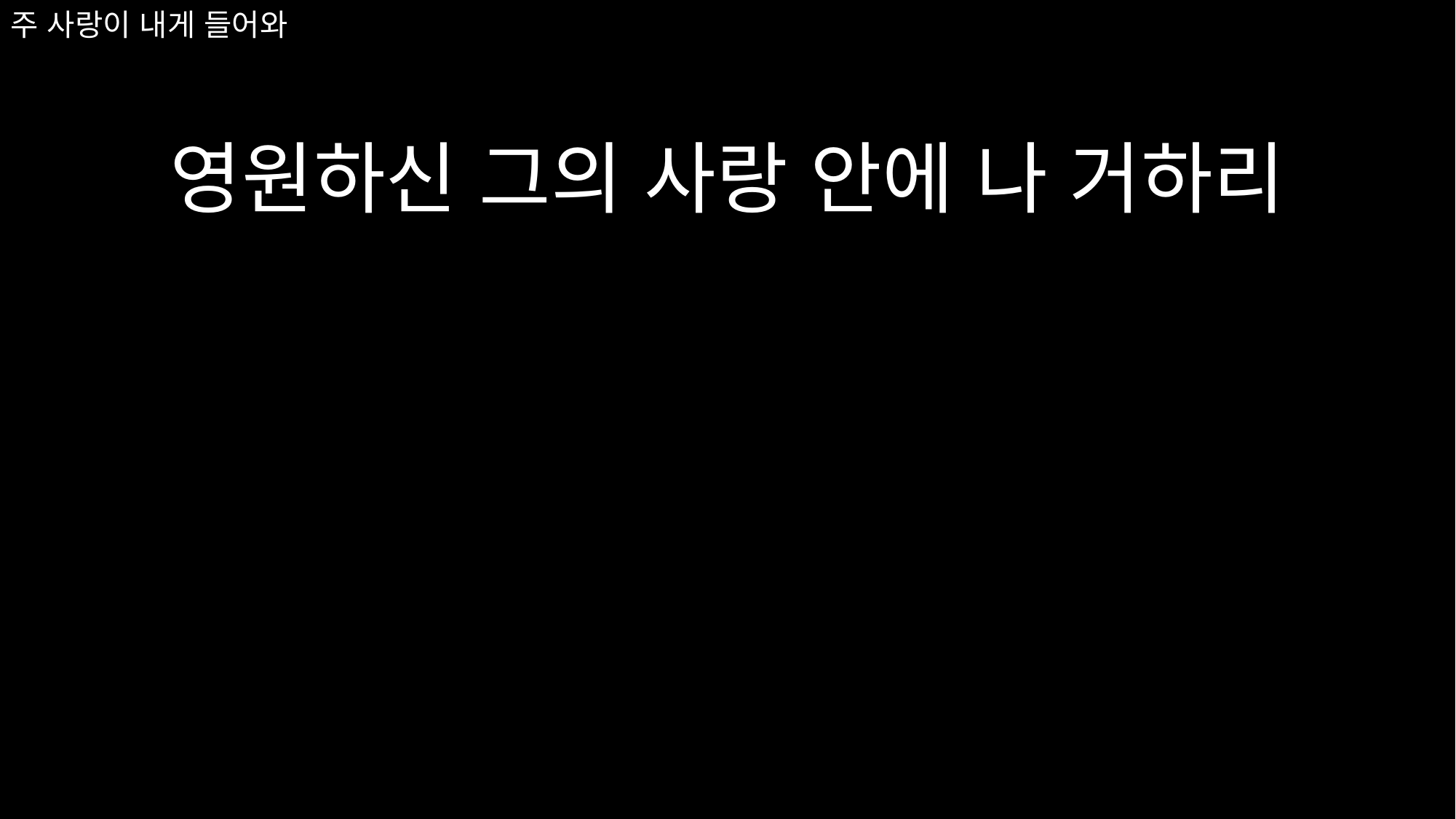

# 주 사랑이 내게 들어와
영원하신 그의 사랑 안에 나 거하리